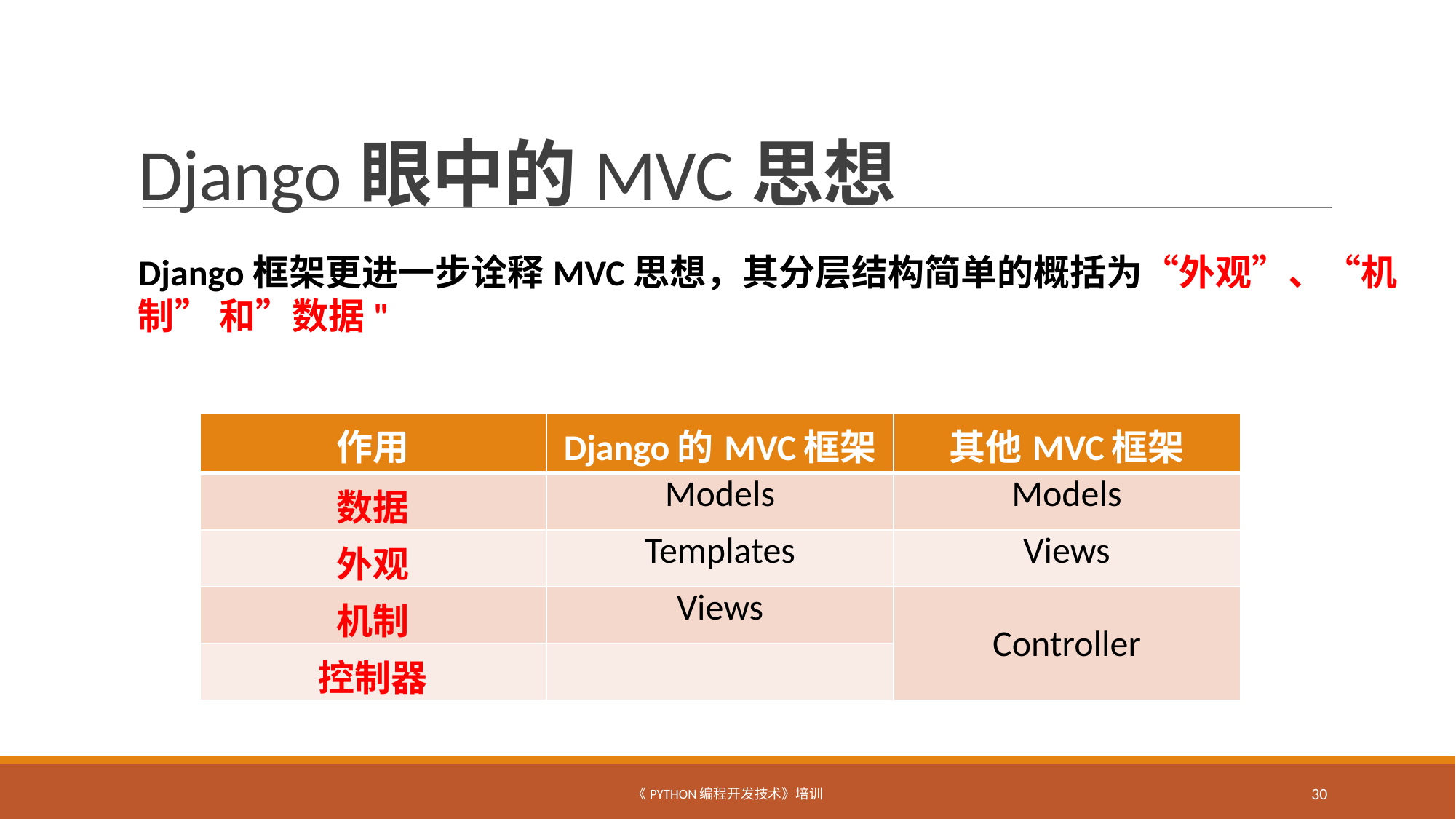

# Django眼中的MVC思想

Django框架更进一步诠释MVC思想，其分层结构简单的概括为“外观”、“机制” 和”数据"
| 作用 | Django的MVC框架 | 其他MVC框架 |
| --- | --- | --- |
| 数据 | Models | Models |
| 外观 | Templates | Views |
| 机制 | Views | Controller |
| 控制器 |  |  |
《Python编程开发技术》培训
30